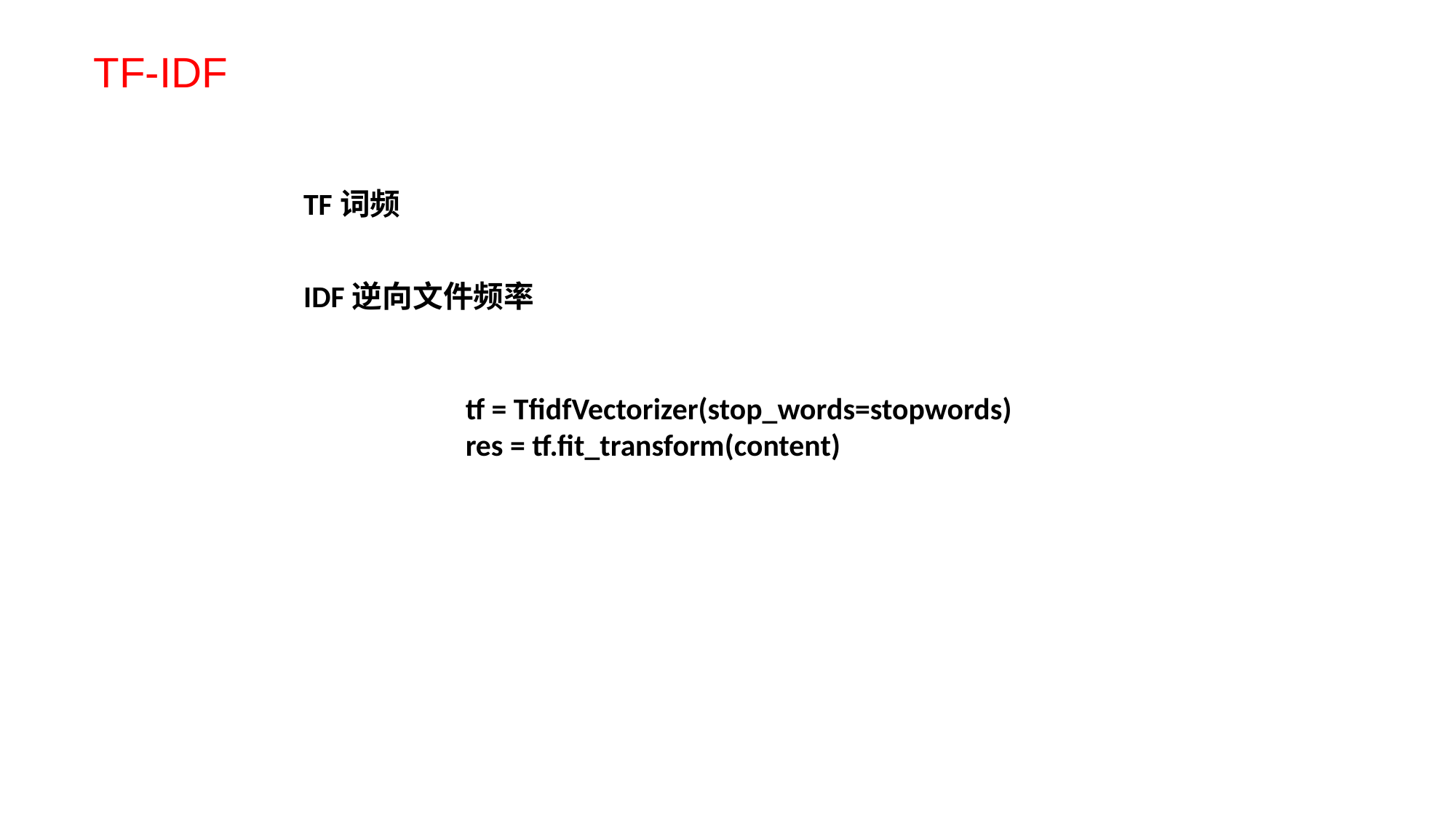

TF-IDF
TF词频
IDF逆向文件频率
tf = TfidfVectorizer(stop_words=stopwords)
res = tf.fit_transform(content)